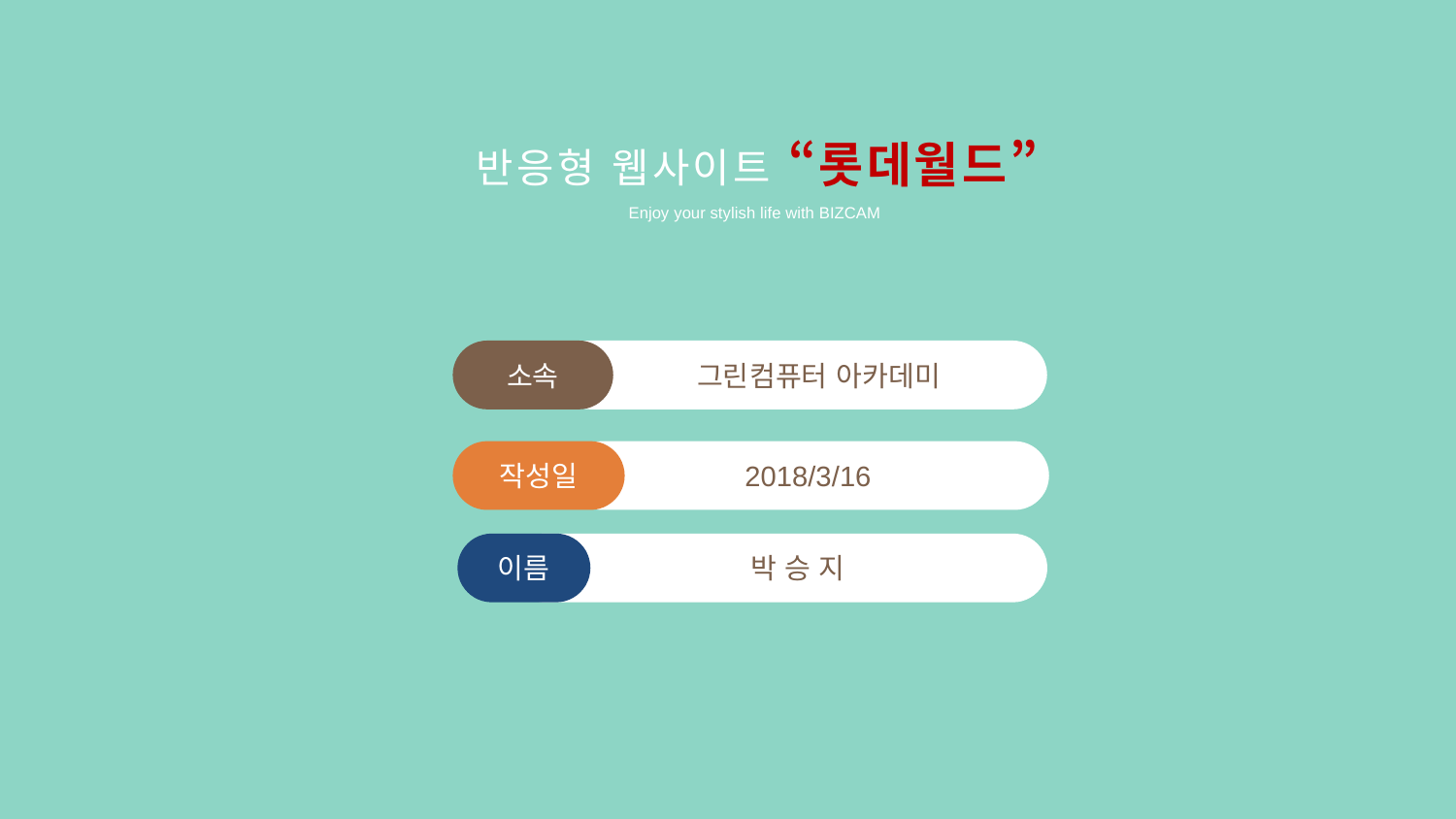

반응형 웹사이트 “롯데월드”
Enjoy your stylish life with BIZCAM
소속
      그린컴퓨터 아카데미
작성일
2018/3/16
이름
    박 승 지